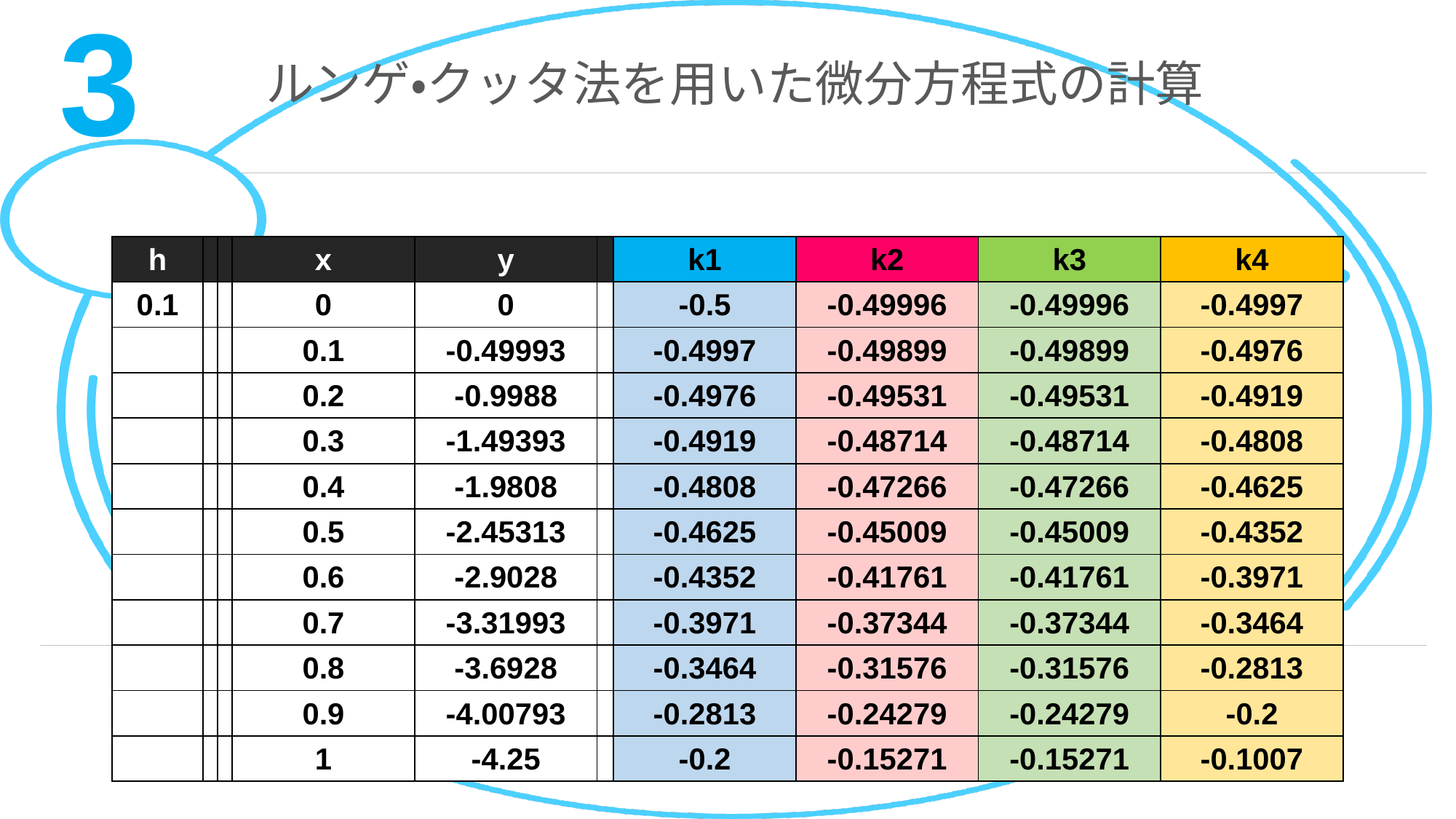

3
# ルンゲ・クッタ法を用いた微分方程式の計算
| h |  |  | x | y |  | k1 | k2 | k3 | k4 |
| --- | --- | --- | --- | --- | --- | --- | --- | --- | --- |
| 0.1 |  |  | 0 | 0 |  | -0.5 | -0.49996 | -0.49996 | -0.4997 |
|  |  |  | 0.1 | -0.49993 |  | -0.4997 | -0.49899 | -0.49899 | -0.4976 |
|  |  |  | 0.2 | -0.9988 |  | -0.4976 | -0.49531 | -0.49531 | -0.4919 |
|  |  |  | 0.3 | -1.49393 |  | -0.4919 | -0.48714 | -0.48714 | -0.4808 |
|  |  |  | 0.4 | -1.9808 |  | -0.4808 | -0.47266 | -0.47266 | -0.4625 |
|  |  |  | 0.5 | -2.45313 |  | -0.4625 | -0.45009 | -0.45009 | -0.4352 |
|  |  |  | 0.6 | -2.9028 |  | -0.4352 | -0.41761 | -0.41761 | -0.3971 |
|  |  |  | 0.7 | -3.31993 |  | -0.3971 | -0.37344 | -0.37344 | -0.3464 |
|  |  |  | 0.8 | -3.6928 |  | -0.3464 | -0.31576 | -0.31576 | -0.2813 |
|  |  |  | 0.9 | -4.00793 |  | -0.2813 | -0.24279 | -0.24279 | -0.2 |
|  |  |  | 1 | -4.25 |  | -0.2 | -0.15271 | -0.15271 | -0.1007 |